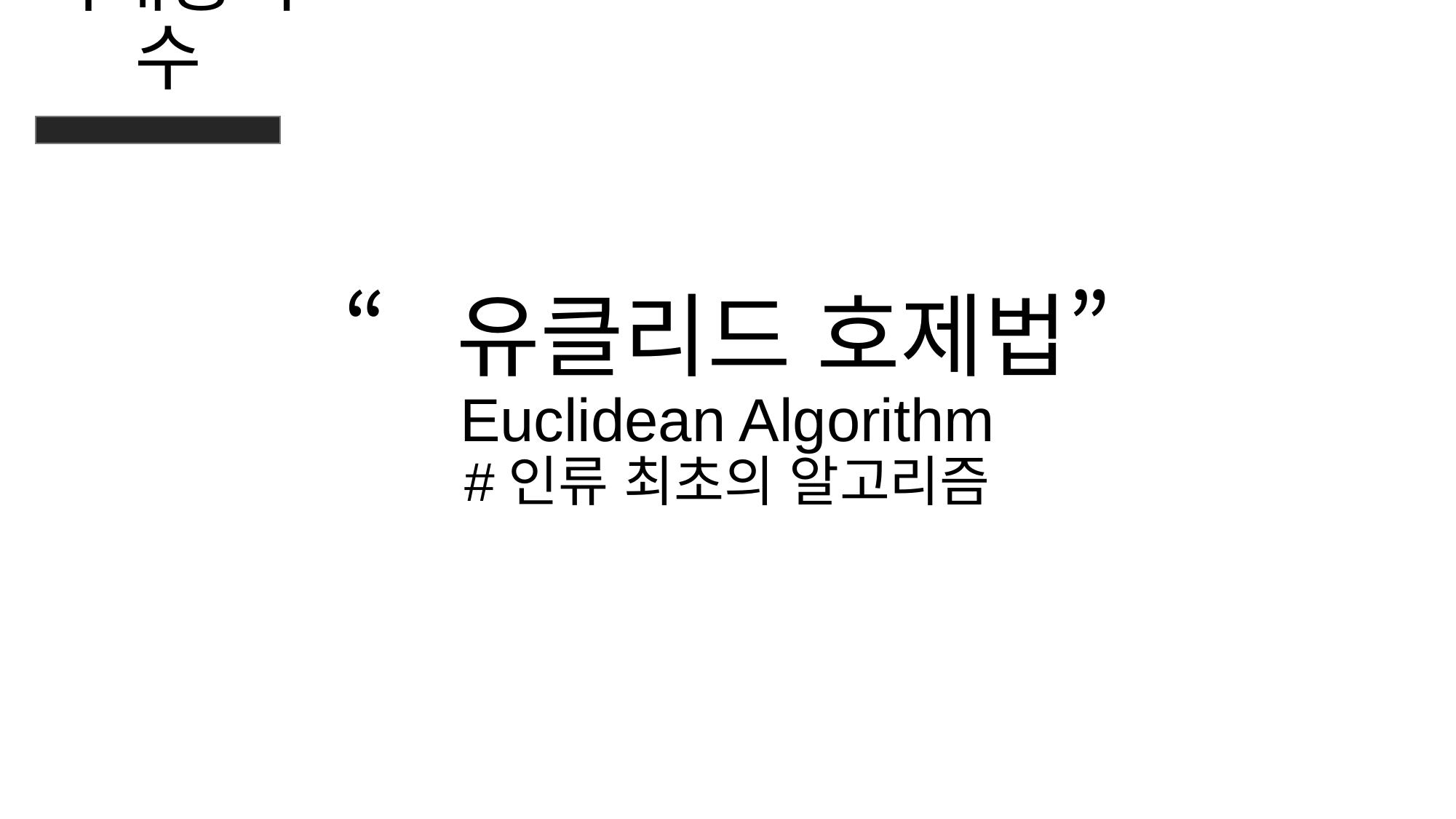

최대공약수

“유클리드 호제법”
Euclidean Algorithm
#인류 최초의 알고리즘